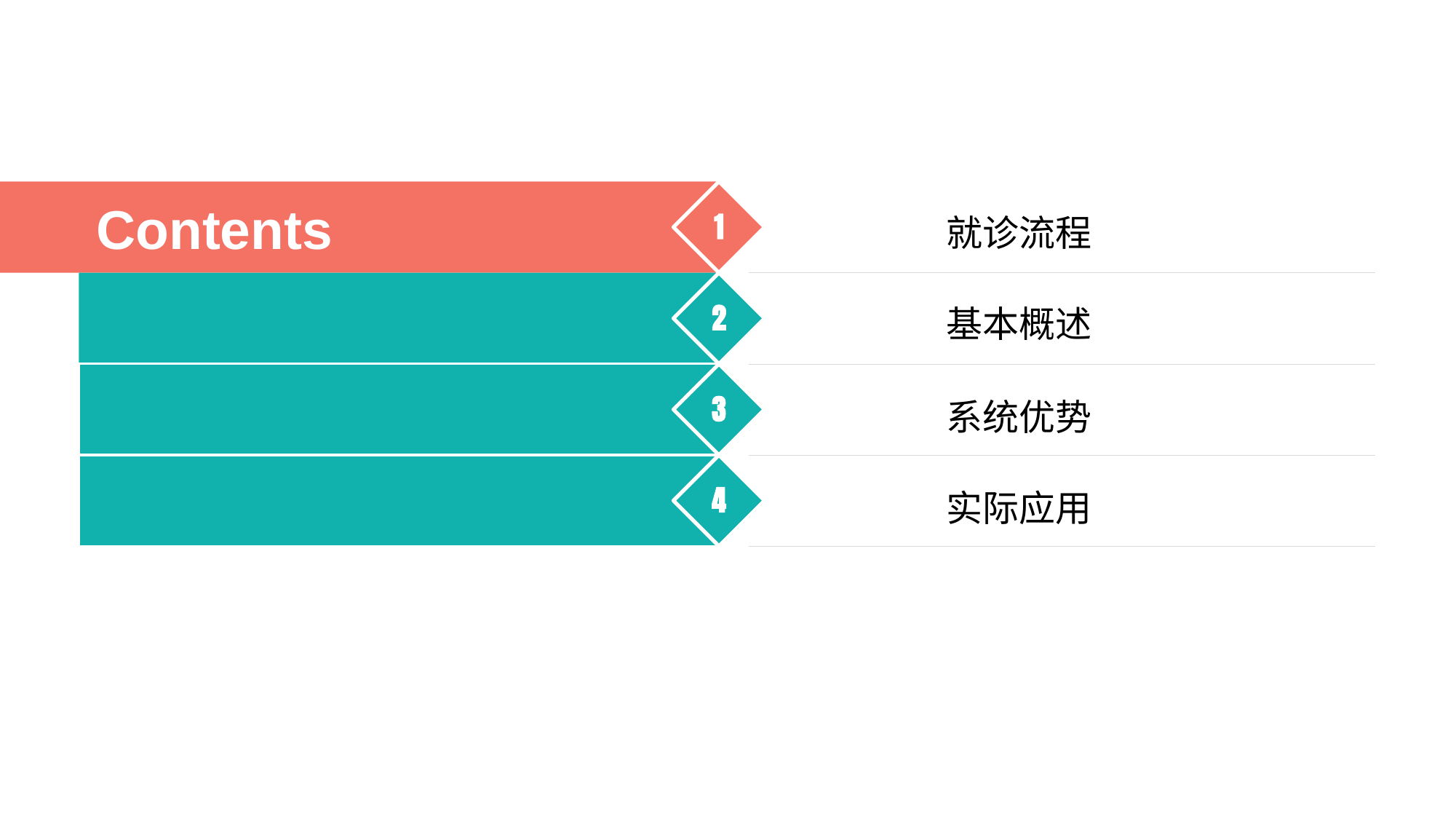

Contents

1
就诊流程
2

基本概述
3

系统优势
4

实际应用